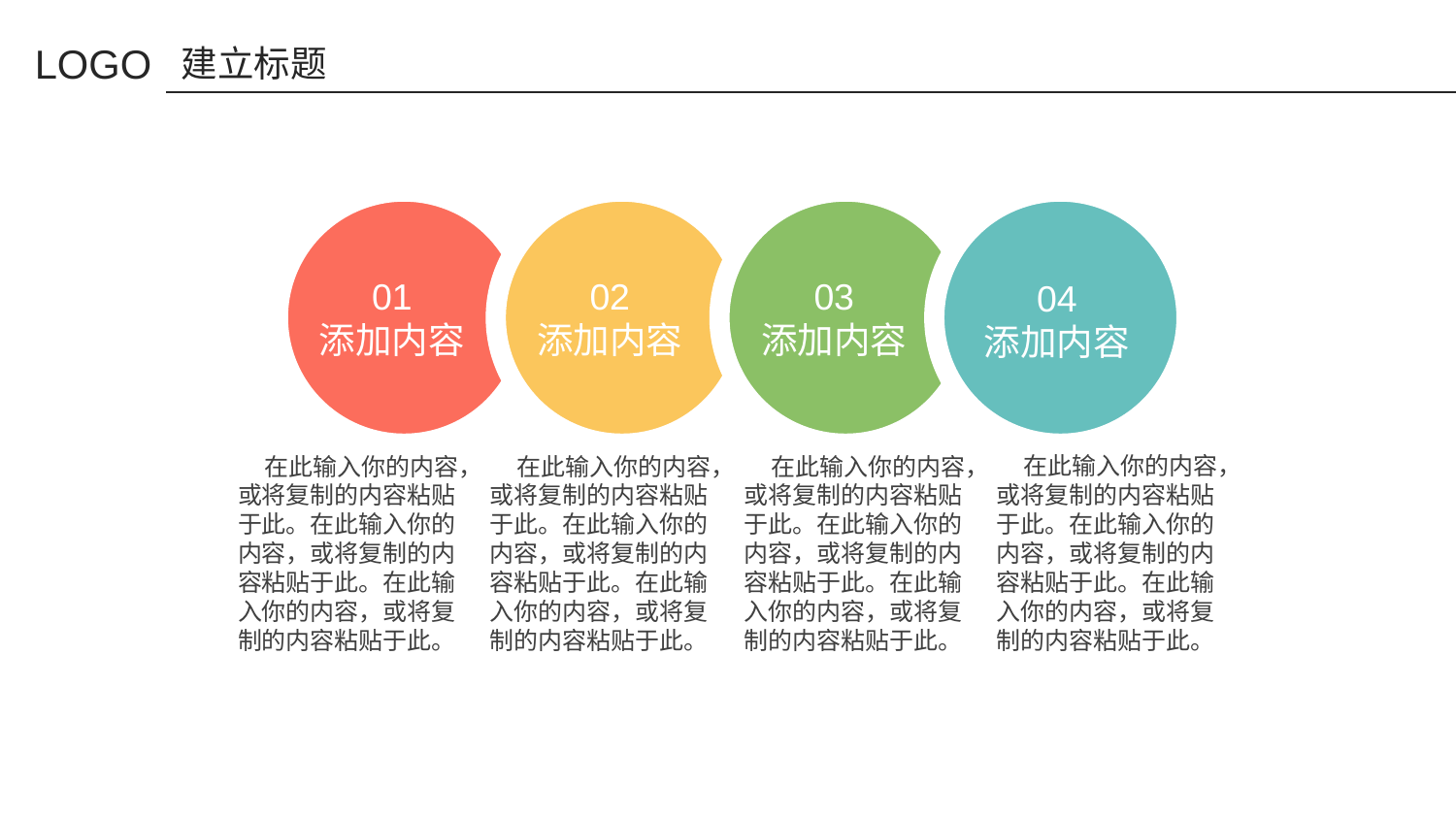

LOGO
建立标题

01
添加内容

02
添加内容

03
添加内容

04
添加内容
    在此输入你的内容，或将复制的内容粘贴于此。在此输入你的内容，或将复制的内容粘贴于此。在此输入你的内容，或将复制的内容粘贴于此。
    在此输入你的内容，或将复制的内容粘贴于此。在此输入你的内容，或将复制的内容粘贴于此。在此输入你的内容，或将复制的内容粘贴于此。
    在此输入你的内容，或将复制的内容粘贴于此。在此输入你的内容，或将复制的内容粘贴于此。在此输入你的内容，或将复制的内容粘贴于此。
    在此输入你的内容，或将复制的内容粘贴于此。在此输入你的内容，或将复制的内容粘贴于此。在此输入你的内容，或将复制的内容粘贴于此。